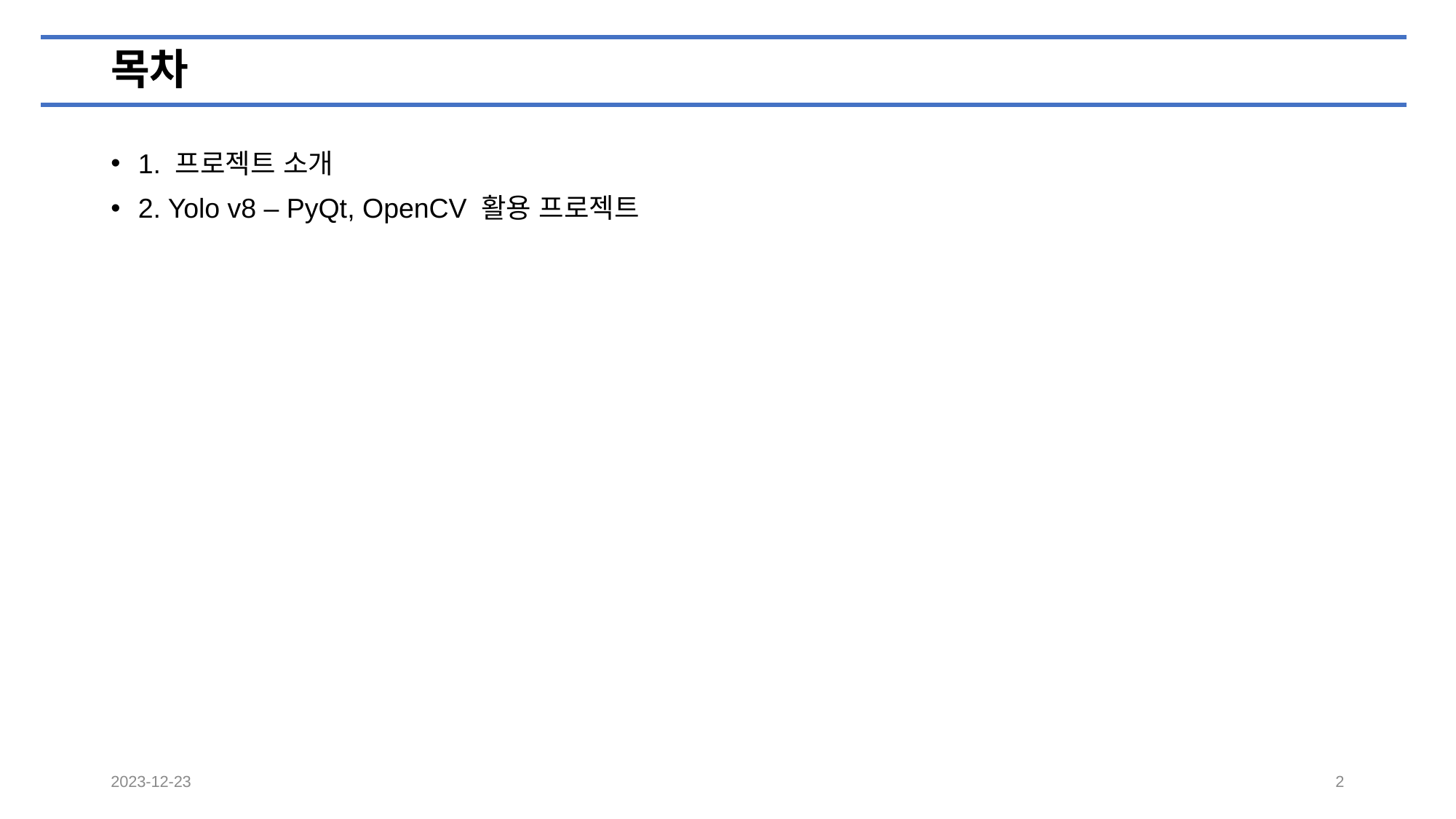

# 목차
1. 프로젝트 소개
2. Yolo v8 – PyQt, OpenCV 활용 프로젝트
2023-12-23
2